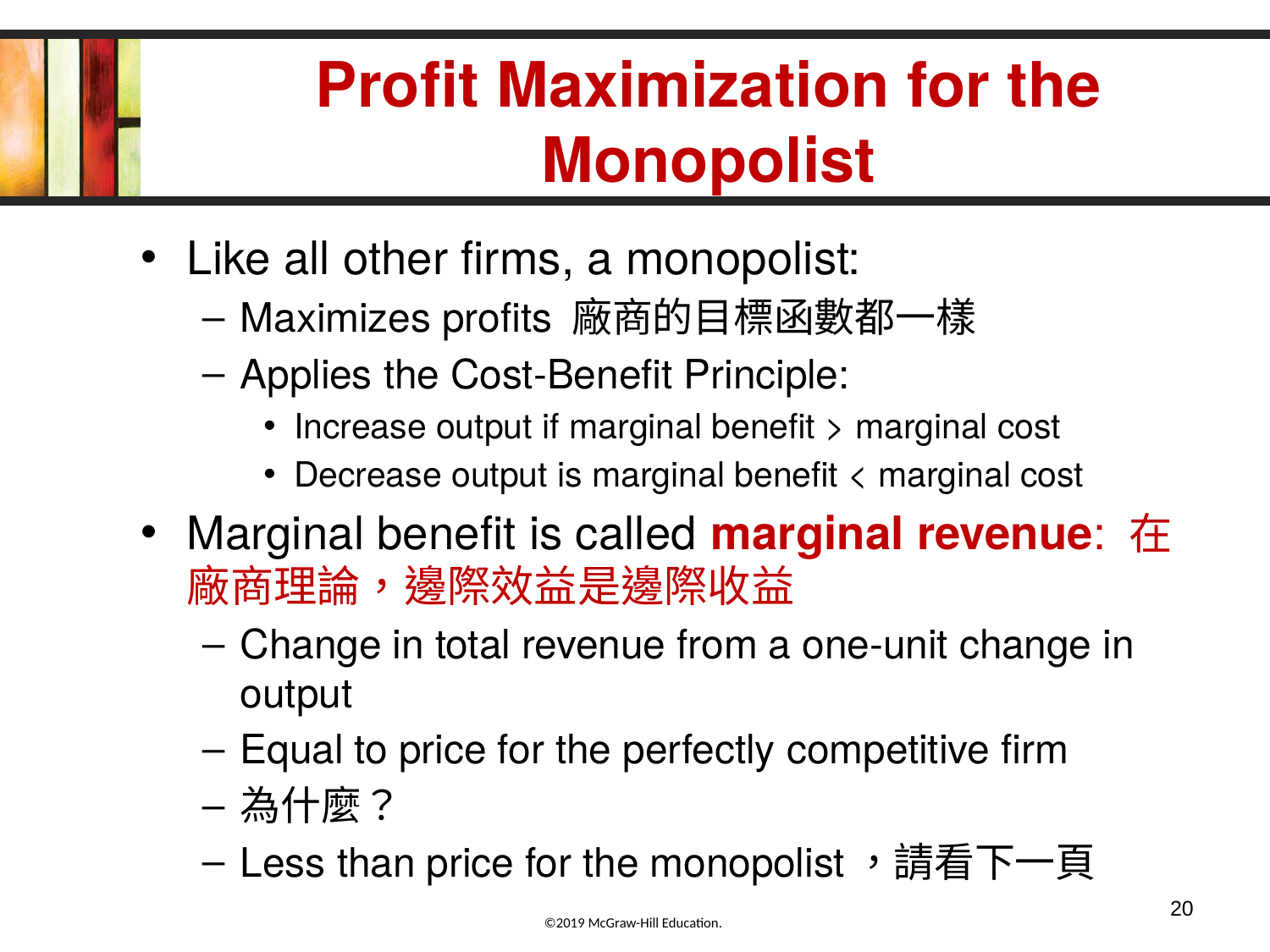

# Profit Maximization for the Monopolist
Like all other firms, a monopolist:
Maximizes profits 廠商的目標函數都一樣
Applies the Cost-Benefit Principle:
Increase output if marginal benefit > marginal cost
Decrease output is marginal benefit < marginal cost
Marginal benefit is called marginal revenue: 在廠商理論，邊際效益是邊際收益
Change in total revenue from a one-unit change in output
Equal to price for the perfectly competitive firm
為什麼？
Less than price for the monopolist，請看下一頁
20
©2019 McGraw-Hill Education.